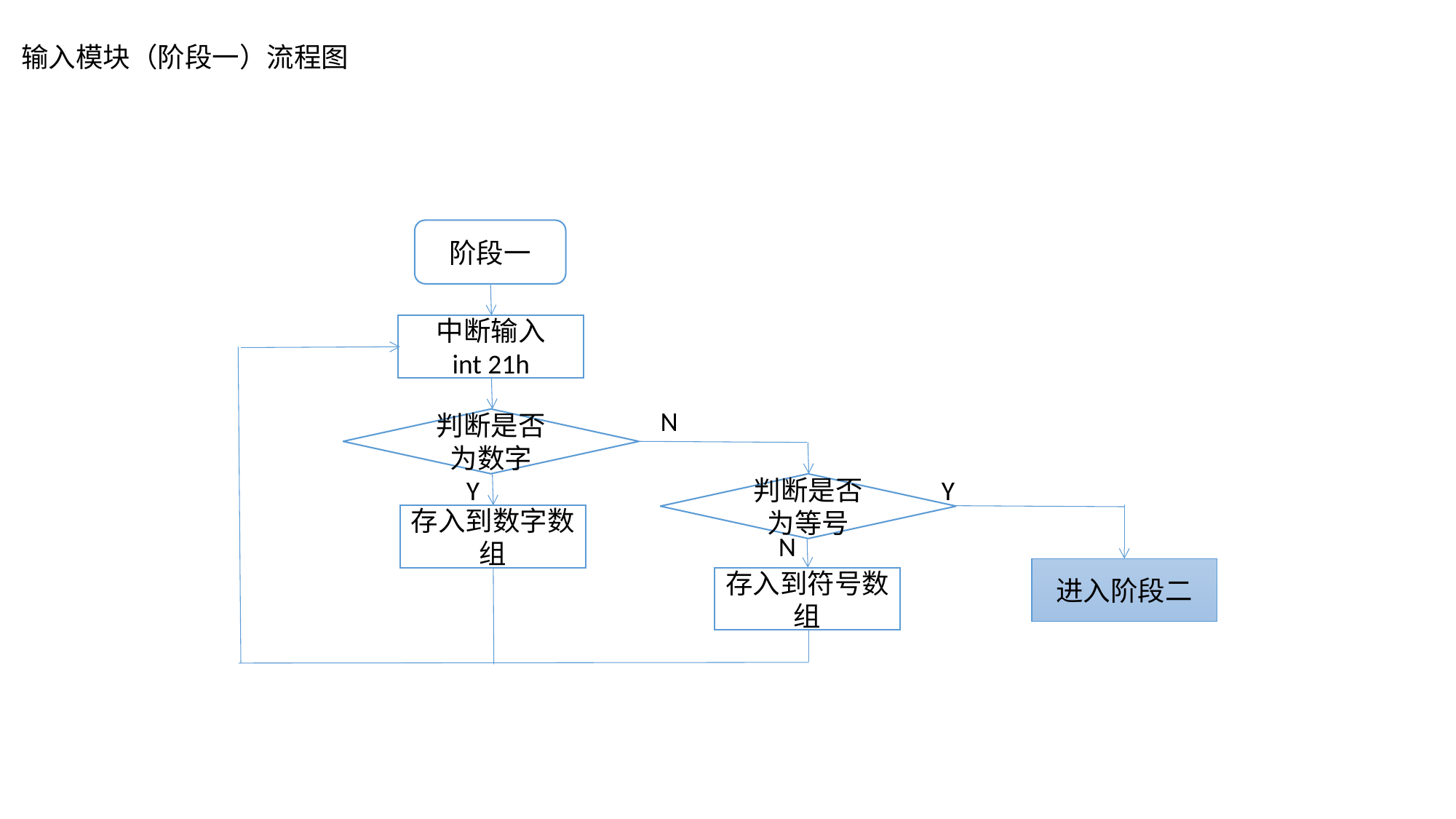

输入模块（阶段一）流程图
阶段一
中断输入
int 21h
N
判断是否为数字
Y
Y
判断是否为等号
存入到数字数组
N
进入阶段二
存入到符号数组